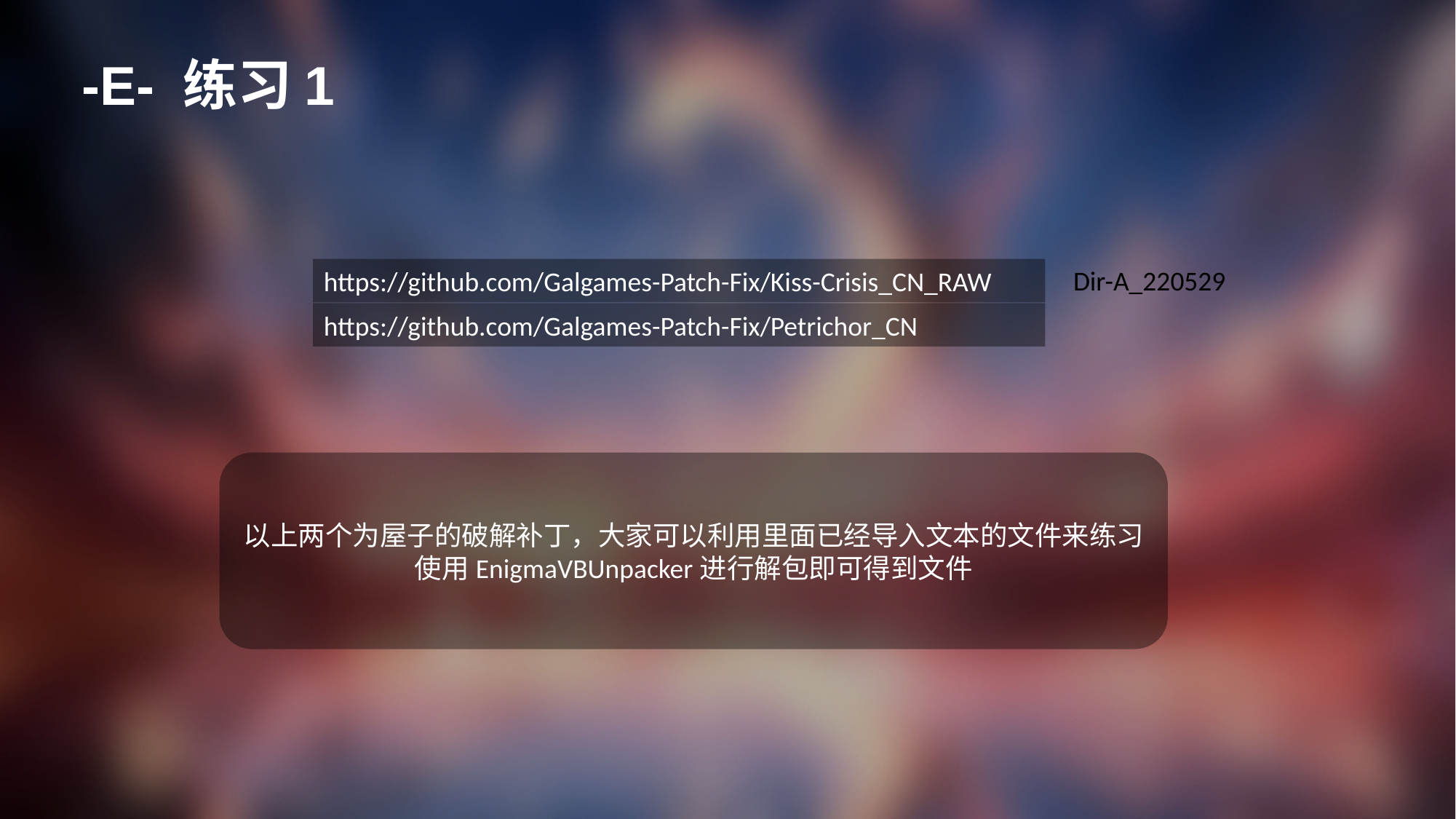

-E- 练习1
Dir-A_220529

https://github.com/Galgames-Patch-Fix/Kiss-Crisis_CN_RAW
https://github.com/Galgames-Patch-Fix/Petrichor_CN
以上两个为屋子的破解补丁，大家可以利用里面已经导入文本的文件来练习
使用EnigmaVBUnpacker进行解包即可得到文件